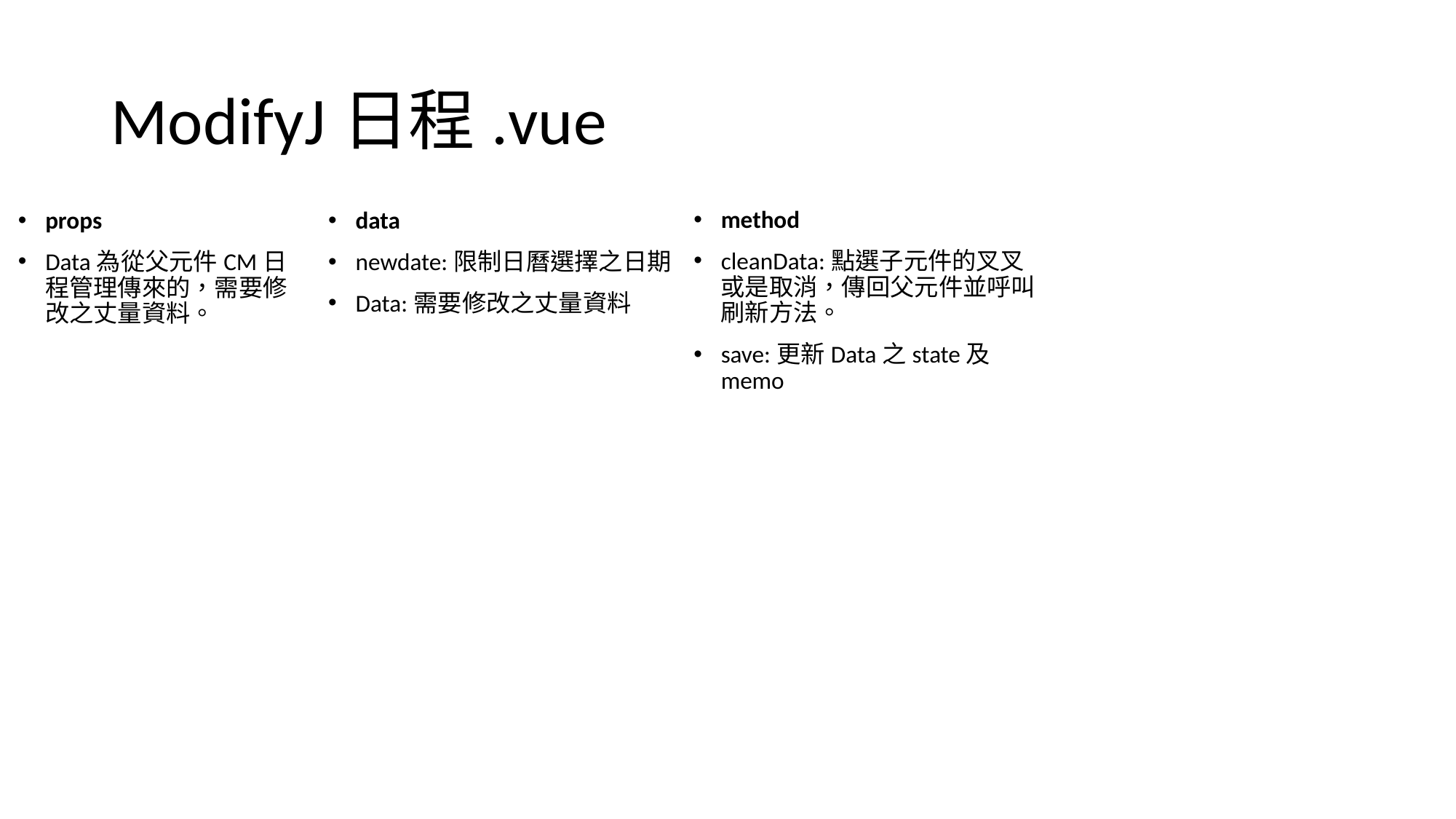

# ModifyJ日程.vue
method
cleanData:點選子元件的叉叉或是取消，傳回父元件並呼叫刷新方法。
save:更新Data之state及memo

props
Data為從父元件CM日程管理傳來的，需要修改之丈量資料。

data
newdate:限制日曆選擇之日期
Data:需要修改之丈量資料